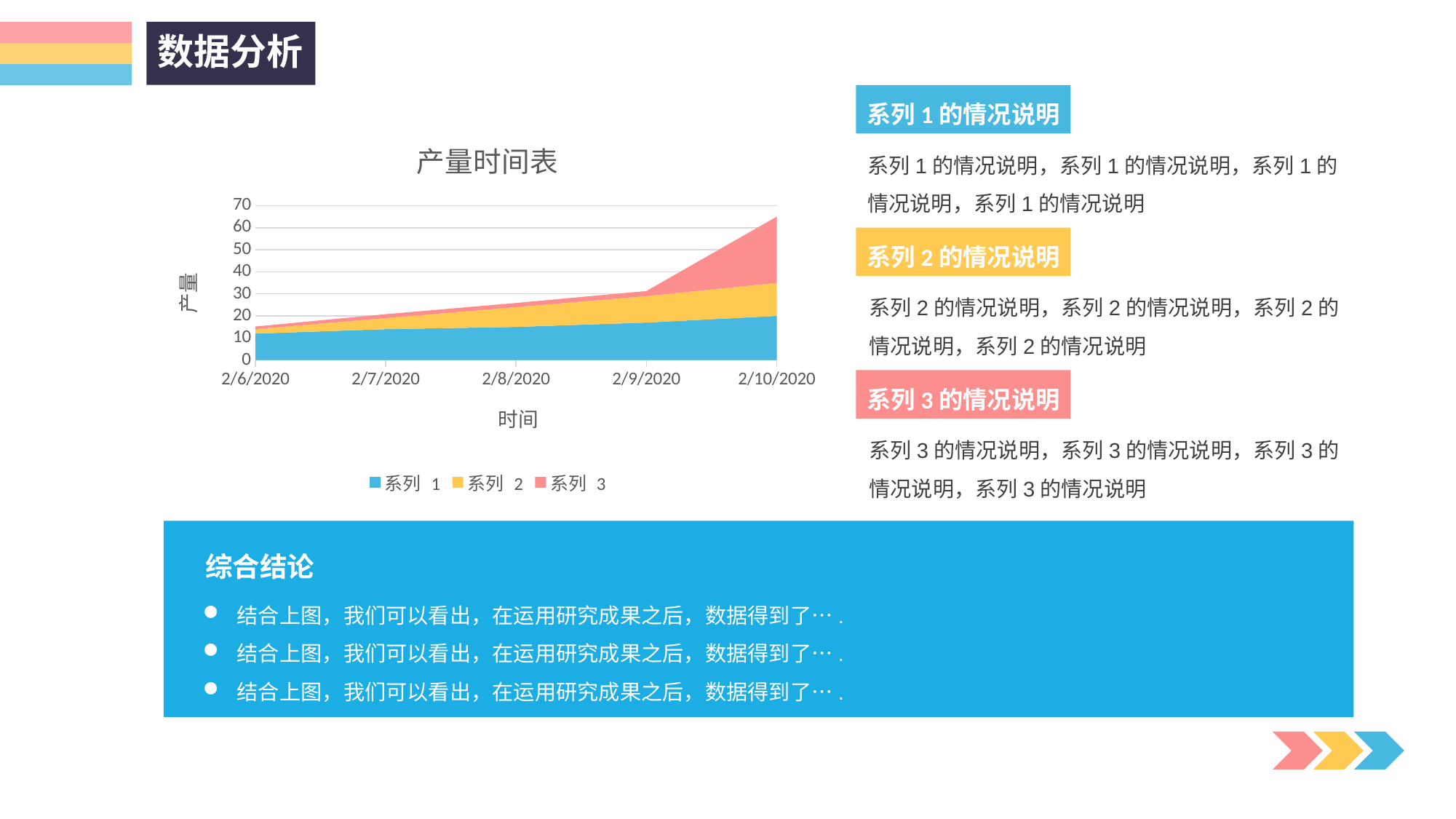

数据分析
系列1的情况说明

### Chart: 产量时间表

| Category | 系列 1 | 系列 2 | 系列 3 |
|---|---|---|---|
| 43867 | 12.0 | 2.0 | 1.2 |
| 43868 | 14.0 | 5.0 | 1.8 |
| 43869 | 15.0 | 9.0 | 1.9 |
| 43870 | 17.0 | 12.0 | 2.3 |
| 43871 | 20.0 | 15.0 | 30.0 |
系列1的情况说明，系列1的情况说明，系列1的情况说明，系列1的情况说明
系列2的情况说明
系列2的情况说明，系列2的情况说明，系列2的情况说明，系列2的情况说明
系列3的情况说明
系列3的情况说明，系列3的情况说明，系列3的情况说明，系列3的情况说明

综合结论
结合上图，我们可以看出，在运用研究成果之后，数据得到了….
结合上图，我们可以看出，在运用研究成果之后，数据得到了….
结合上图，我们可以看出，在运用研究成果之后，数据得到了….